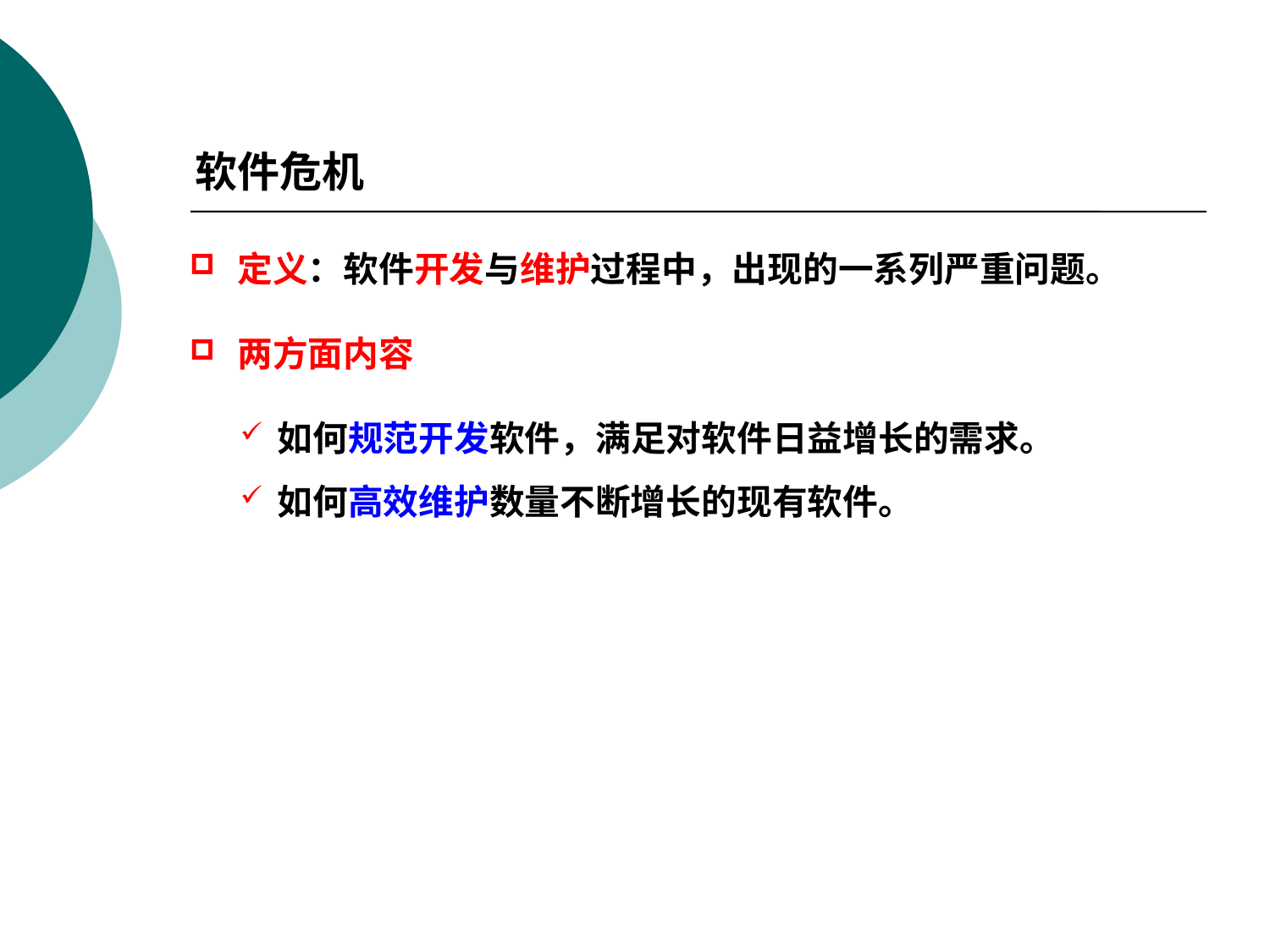

软件危机
定义：软件开发与维护过程中，出现的一系列严重问题。
两方面内容
如何规范开发软件，满足对软件日益增长的需求。
如何高效维护数量不断增长的现有软件。